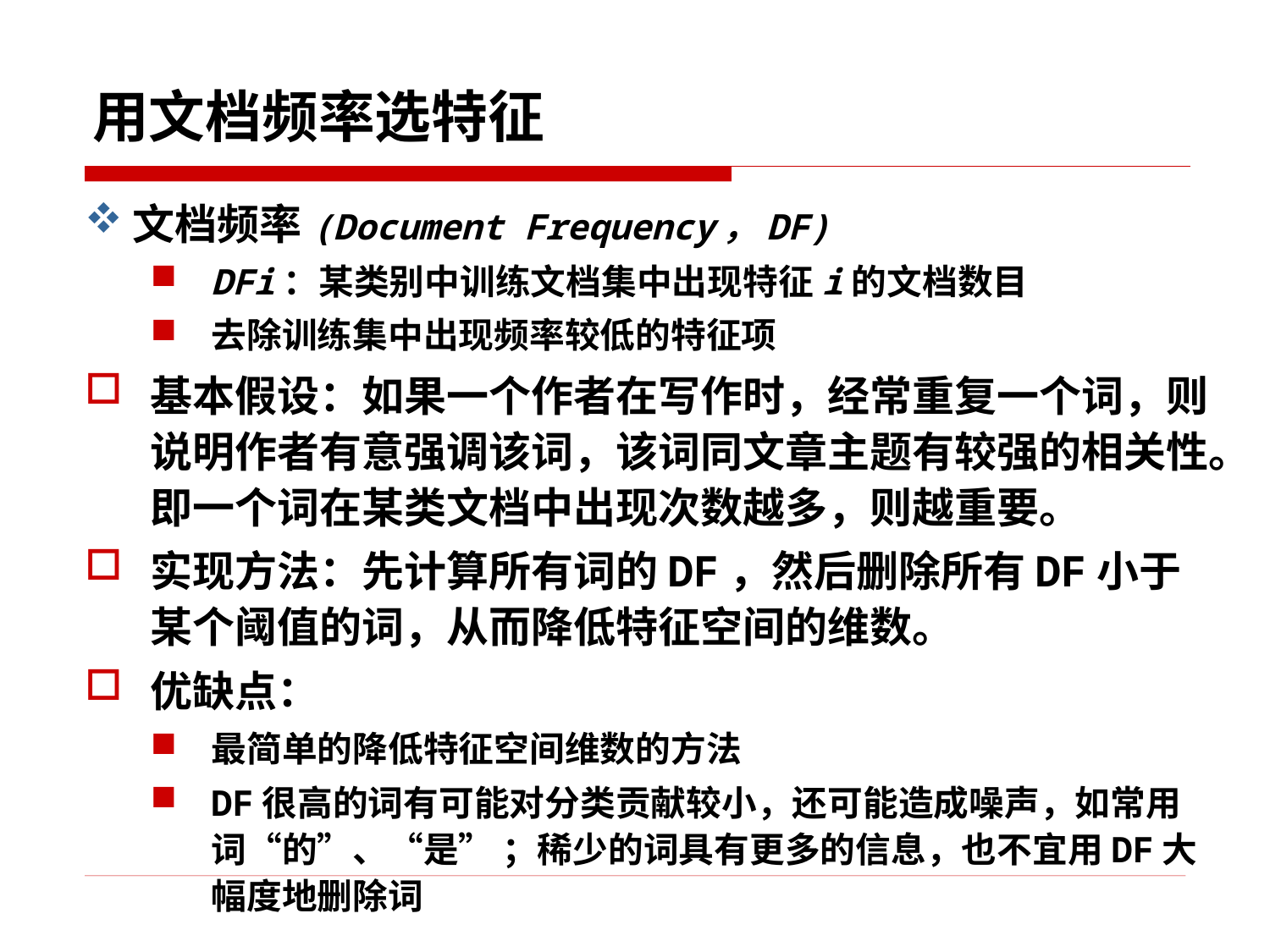

用文档频率选特征
文档频率(Document Frequency，DF)
DFi：某类别中训练文档集中出现特征i的文档数目
去除训练集中出现频率较低的特征项
基本假设：如果一个作者在写作时，经常重复一个词，则说明作者有意强调该词，该词同文章主题有较强的相关性。即一个词在某类文档中出现次数越多，则越重要。
实现方法：先计算所有词的DF，然后删除所有DF小于某个阈值的词，从而降低特征空间的维数。
优缺点：
最简单的降低特征空间维数的方法
DF很高的词有可能对分类贡献较小，还可能造成噪声，如常用词“的”、“是” ；稀少的词具有更多的信息，也不宜用DF大幅度地删除词